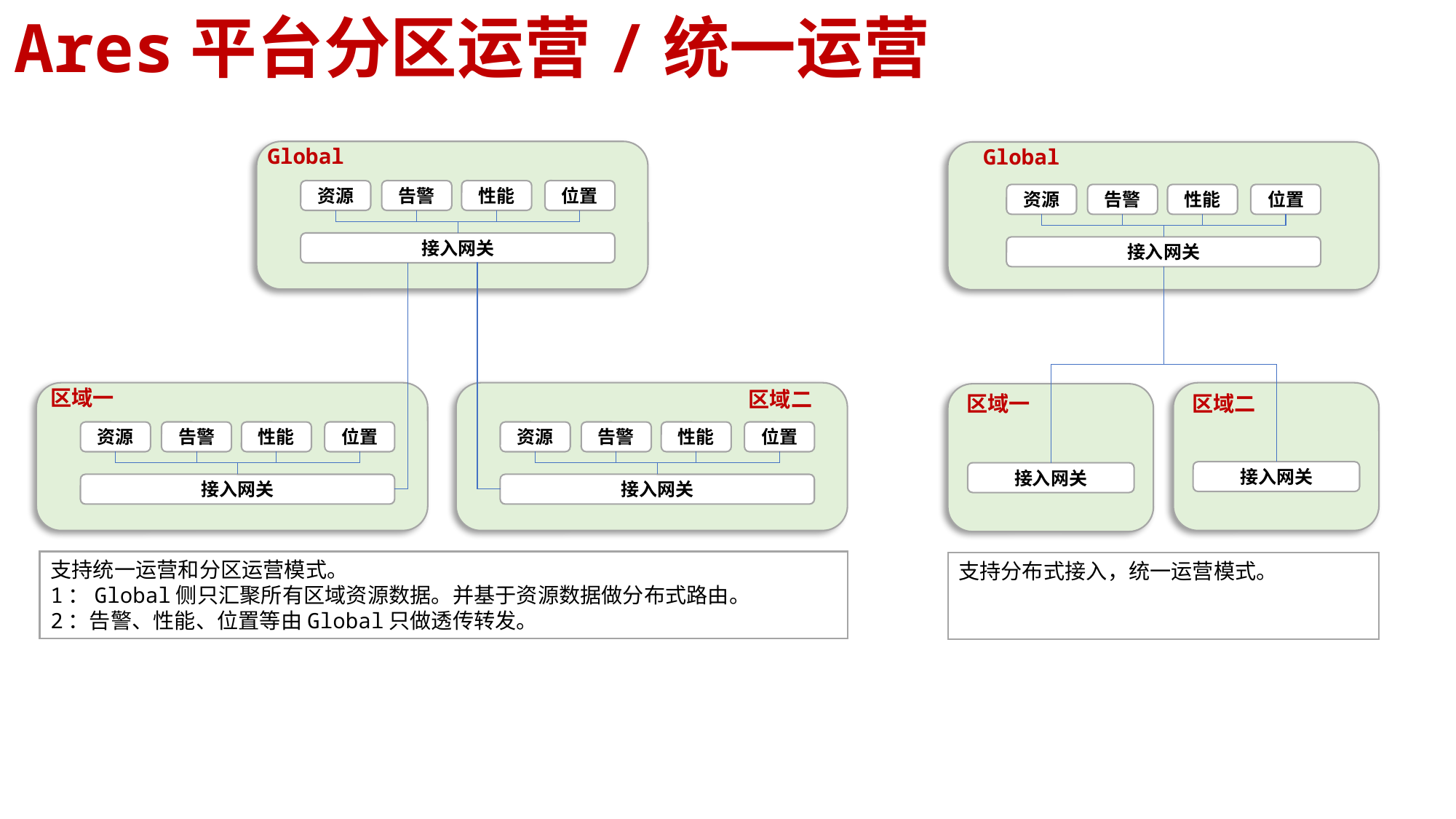

Ares平台分区运营/统一运营
Global
Global

性能
位置
资源
告警
性能
位置
资源
告警
接入网关
接入网关
区域一
区域二

区域一
区域二
性能
位置
性能
位置
资源
告警
资源
告警
接入网关
接入网关
接入网关
接入网关
支持统一运营和分区运营模式。
1：Global侧只汇聚所有区域资源数据。并基于资源数据做分布式路由。
2：告警、性能、位置等由Global只做透传转发。
支持分布式接入，统一运营模式。